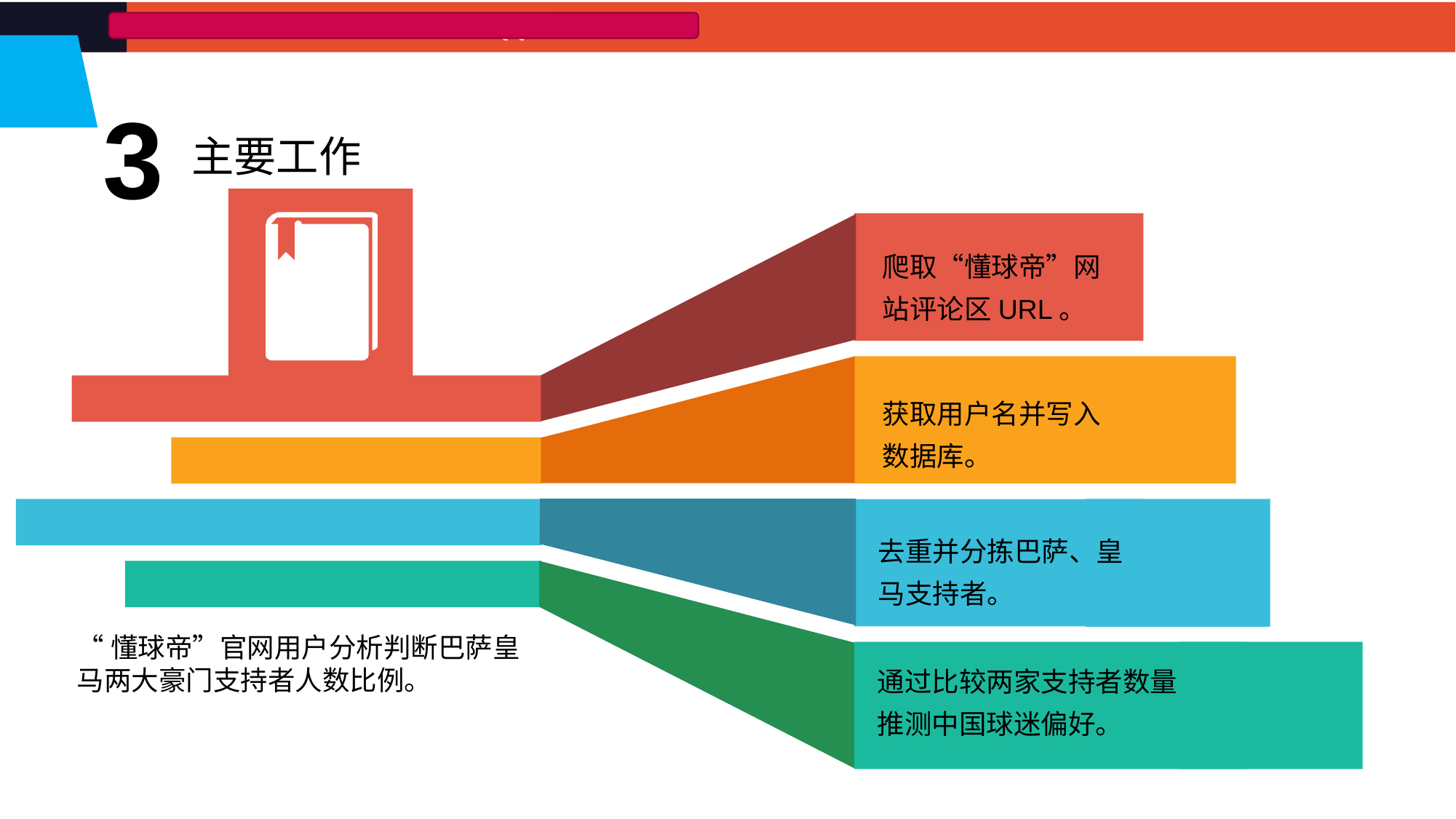

3
主要工作

爬取“懂球帝”网站评论区URL。

获取用户名并写入数据库。

去重并分拣巴萨、皇马支持者。

“懂球帝”官网用户分析判断巴萨皇马两大豪门支持者人数比例。

通过比较两家支持者数量推测中国球迷偏好。